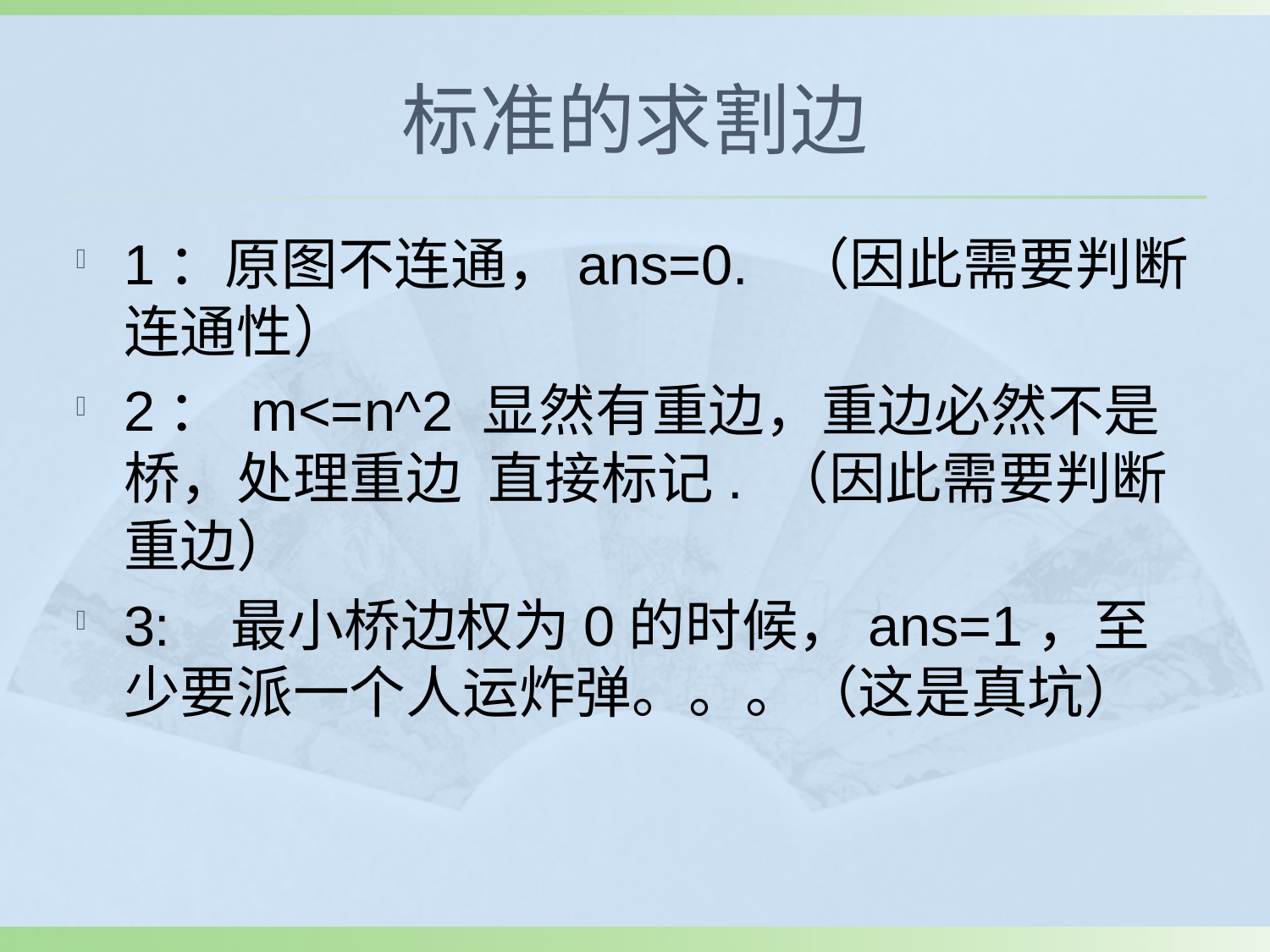

# 标准的求割边
1：原图不连通，ans=0.  （因此需要判断连通性）
2： m<=n^2 显然有重边，重边必然不是桥，处理重边  直接标记. （因此需要判断重边）
3:   最小桥边权为0的时候，ans=1，至少要派一个人运炸弹。。。（这是真坑）